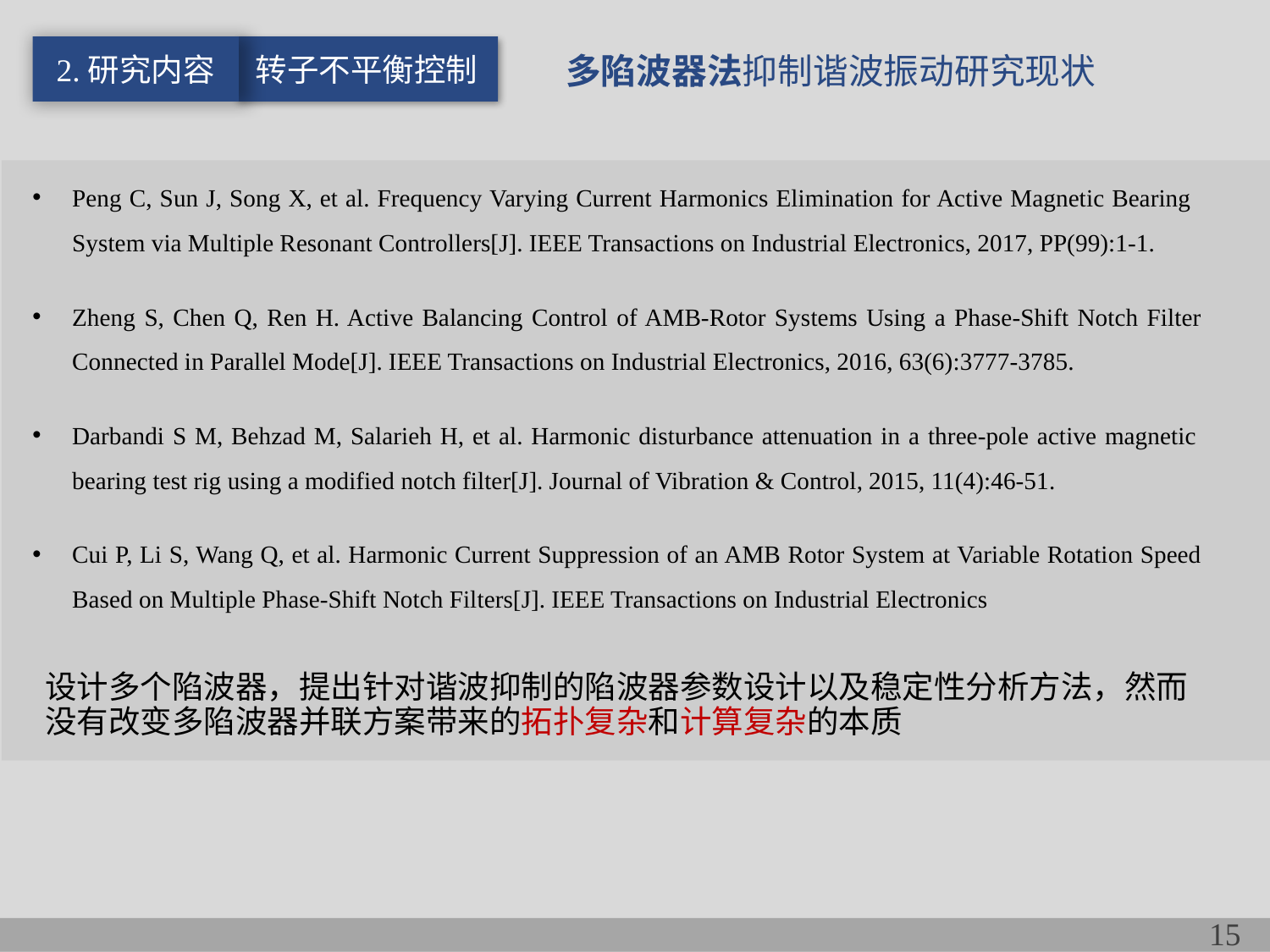

2.研究内容
转子不平衡控制
多陷波器法抑制谐波振动研究现状

Peng C, Sun J, Song X, et al. Frequency Varying Current Harmonics Elimination for Active Magnetic Bearing System via Multiple Resonant Controllers[J]. IEEE Transactions on Industrial Electronics, 2017, PP(99):1-1.
Zheng S, Chen Q, Ren H. Active Balancing Control of AMB-Rotor Systems Using a Phase-Shift Notch Filter Connected in Parallel Mode[J]. IEEE Transactions on Industrial Electronics, 2016, 63(6):3777-3785.
Darbandi S M, Behzad M, Salarieh H, et al. Harmonic disturbance attenuation in a three-pole active magnetic bearing test rig using a modified notch filter[J]. Journal of Vibration & Control, 2015, 11(4):46-51.
Cui P, Li S, Wang Q, et al. Harmonic Current Suppression of an AMB Rotor System at Variable Rotation Speed Based on Multiple Phase-Shift Notch Filters[J]. IEEE Transactions on Industrial Electronics
设计多个陷波器，提出针对谐波抑制的陷波器参数设计以及稳定性分析方法，然而没有改变多陷波器并联方案带来的拓扑复杂和计算复杂的本质

15